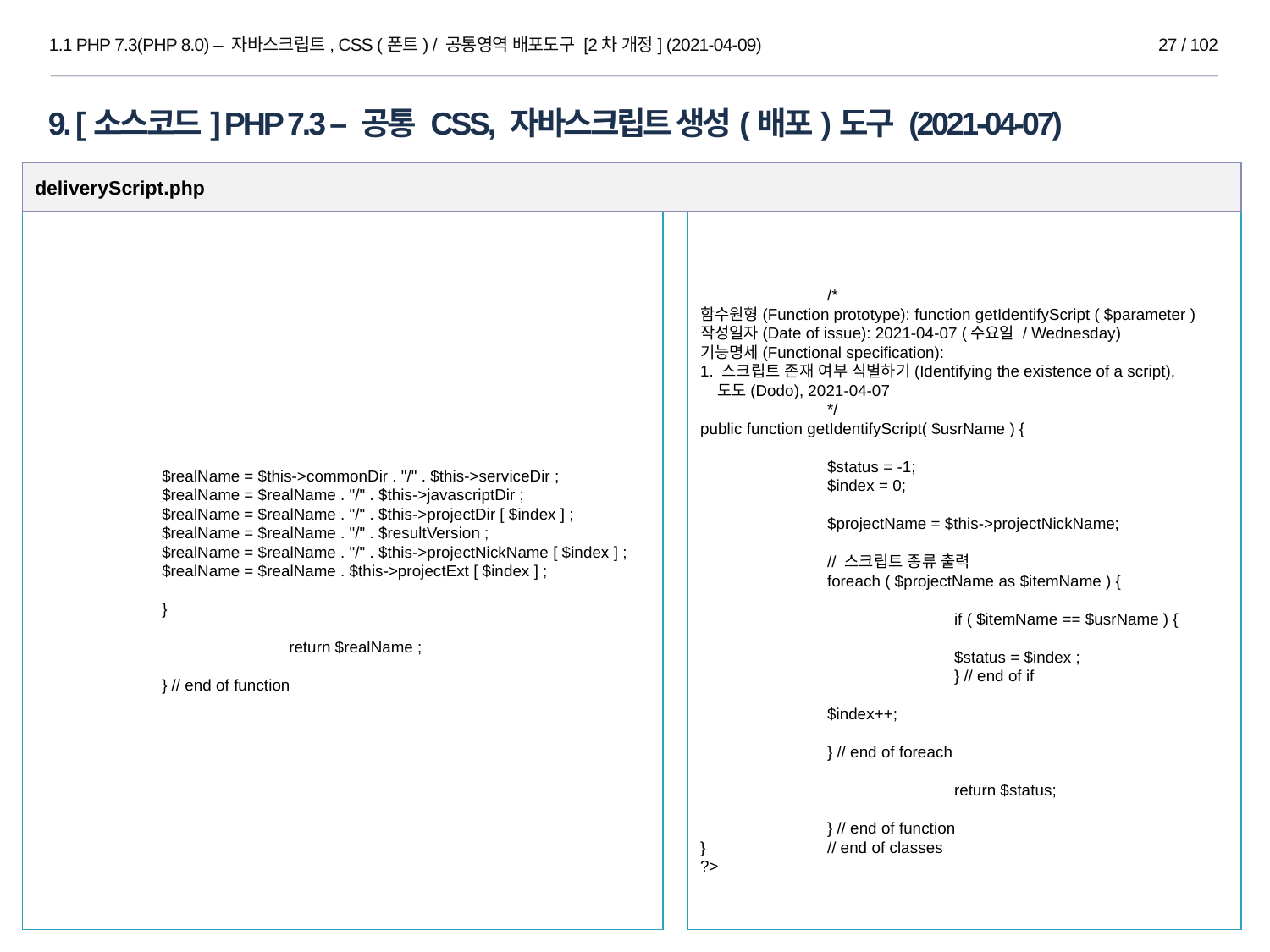

1.1 PHP 7.3(PHP 8.0) – 자바스크립트, CSS (폰트) / 공통영역 배포도구 [2차 개정] (2021-04-09)
27 / 102

9. [소스코드] PHP 7.3 – 공통 CSS, 자바스크립트 생성(배포)도구 (2021-04-07)
deliveryScript.php

	$realName = $this->commonDir . "/" . $this->serviceDir ;
	$realName = $realName . "/" . $this->javascriptDir ;
	$realName = $realName . "/" . $this->projectDir [ $index ] ;
	$realName = $realName . "/" . $resultVersion ;
	$realName = $realName . "/" . $this->projectNickName [ $index ] ;
	$realName = $realName . $this->projectExt [ $index ] ;

	}

		return $realName ;

	} // end of function

	/*
함수원형(Function prototype): function getIdentifyScript ( $parameter )
작성일자(Date of issue): 2021-04-07 (수요일 / Wednesday)
기능명세(Functional specification):
1. 스크립트 존재 여부 식별하기(Identifying the existence of a script),
   도도(Dodo), 2021-04-07
	*/
public function getIdentifyScript( $usrName ) {

	$status = -1;
	$index = 0;

	$projectName = $this->projectNickName;

	// 스크립트 종류 출력
	foreach ( $projectName as $itemName ) {

		if ( $itemName == $usrName ) {
						$status = $index ;
		} // end of if

	$index++;

	} // end of foreach

		return $status;

	} // end of function
}	// end of classes
?>